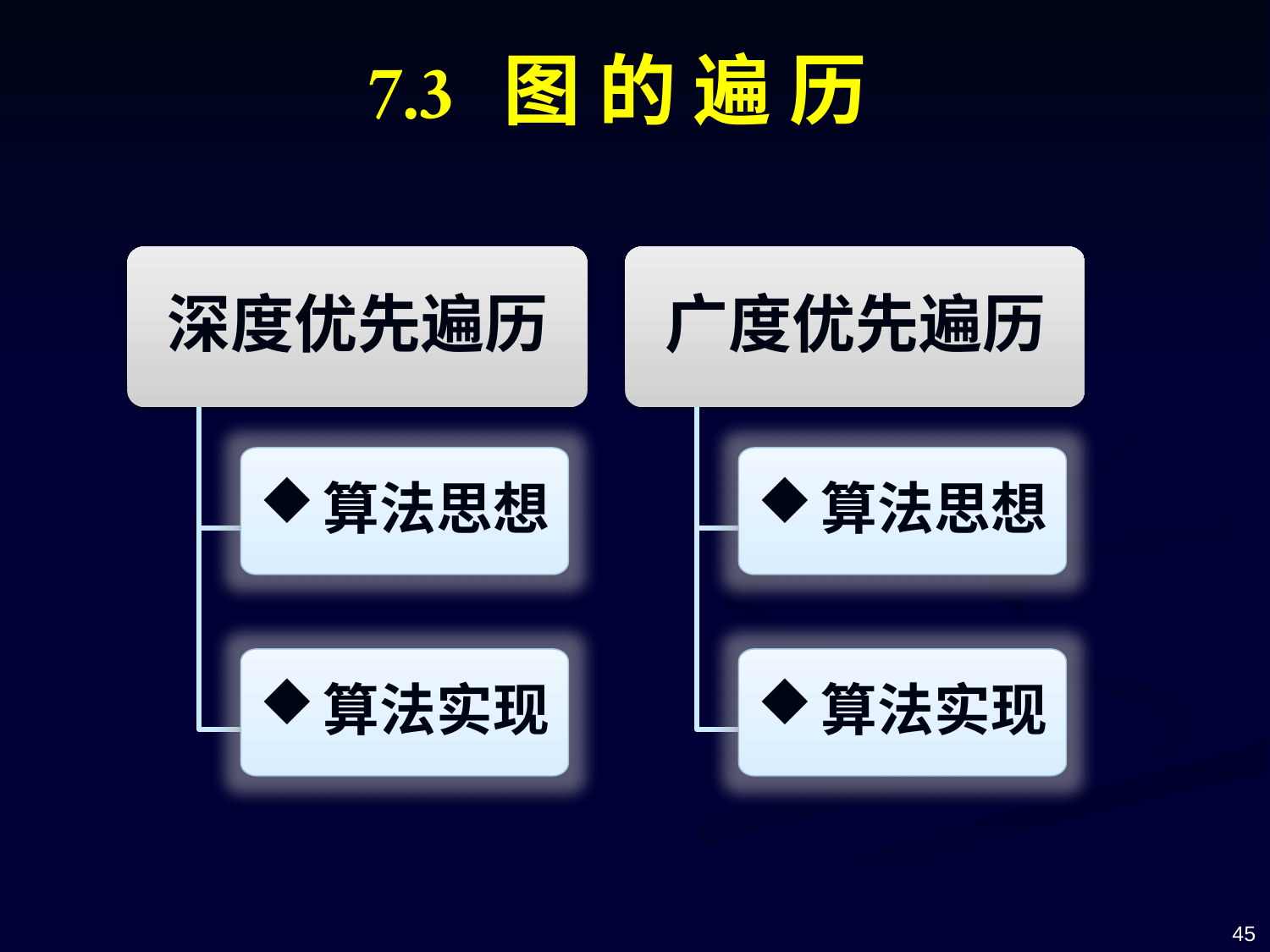

# 7.3  图 的 遍 历
深度优先遍历
广度优先遍历

算法思想
算法思想
算法实现
算法实现
45